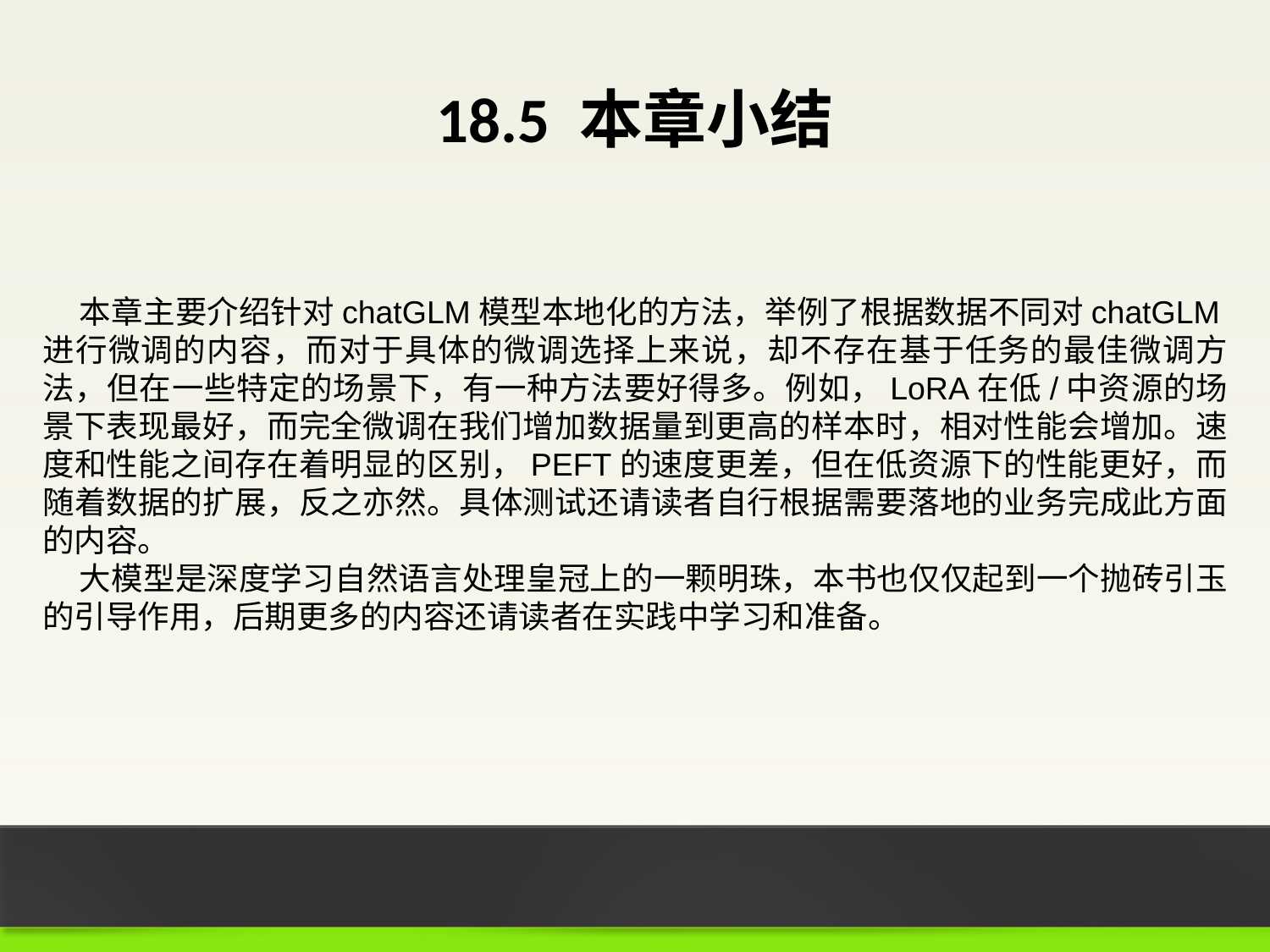

# 18.5 本章小结
本章主要介绍针对chatGLM模型本地化的方法，举例了根据数据不同对chatGLM进行微调的内容，而对于具体的微调选择上来说，却不存在基于任务的最佳微调方法，但在一些特定的场景下，有一种方法要好得多。例如，LoRA在低/中资源的场景下表现最好，而完全微调在我们增加数据量到更高的样本时，相对性能会增加。速度和性能之间存在着明显的区别，PEFT的速度更差，但在低资源下的性能更好，而随着数据的扩展，反之亦然。具体测试还请读者自行根据需要落地的业务完成此方面的内容。
大模型是深度学习自然语言处理皇冠上的一颗明珠，本书也仅仅起到一个抛砖引玉的引导作用，后期更多的内容还请读者在实践中学习和准备。